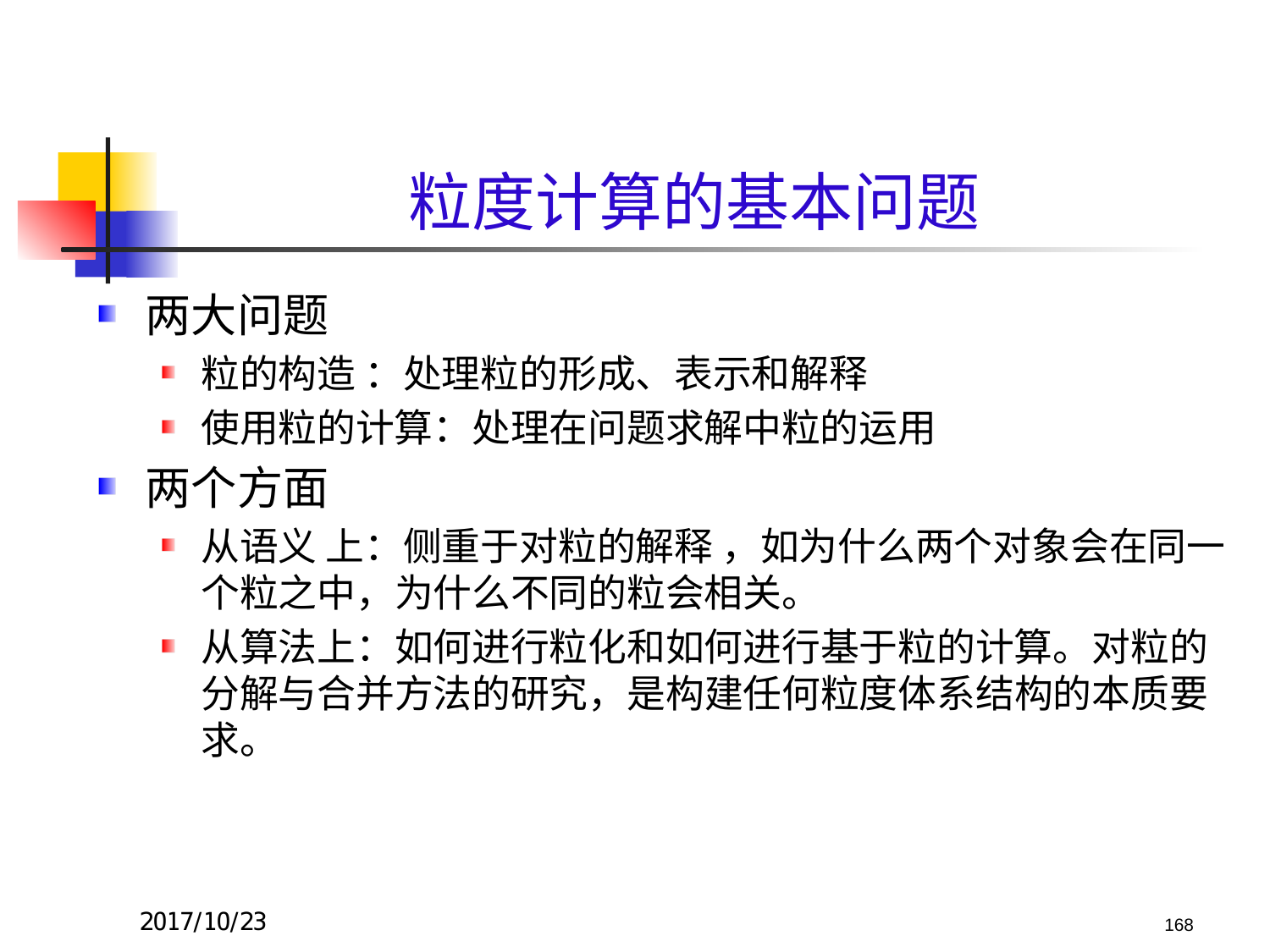

# 粒度计算的基本问题
两大问题
粒的构造 ：处理粒的形成、表示和解释
使用粒的计算：处理在问题求解中粒的运用
两个方面
从语义 上：侧重于对粒的解释 ，如为什么两个对象会在同一个粒之中，为什么不同的粒会相关。
从算法上：如何进行粒化和如何进行基于粒的计算。对粒的分解与合并方法的研究，是构建任何粒度体系结构的本质要求。
2017/10/23
168